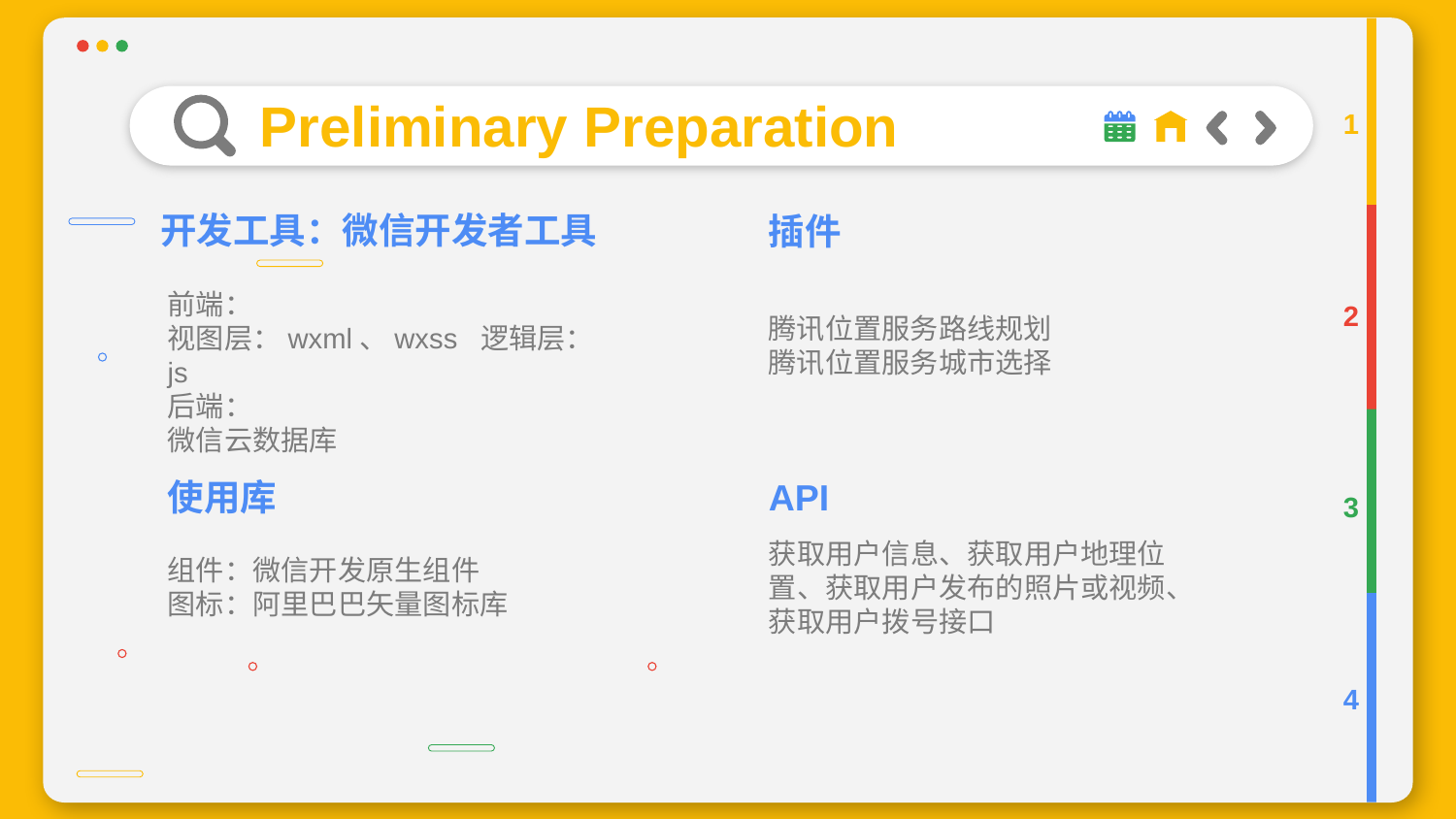

# Preliminary Preparation
1

开发工具：微信开发者工具
插件
前端：
视图层：wxml、wxss  逻辑层：js
后端：
微信云数据库
腾讯位置服务路线规划
腾讯位置服务城市选择
2

使用库
API
3
组件：微信开发原生组件
图标：阿里巴巴矢量图标库
获取用户信息、获取用户地理位置、获取用户发布的照片或视频、获取用户拨号接口
4